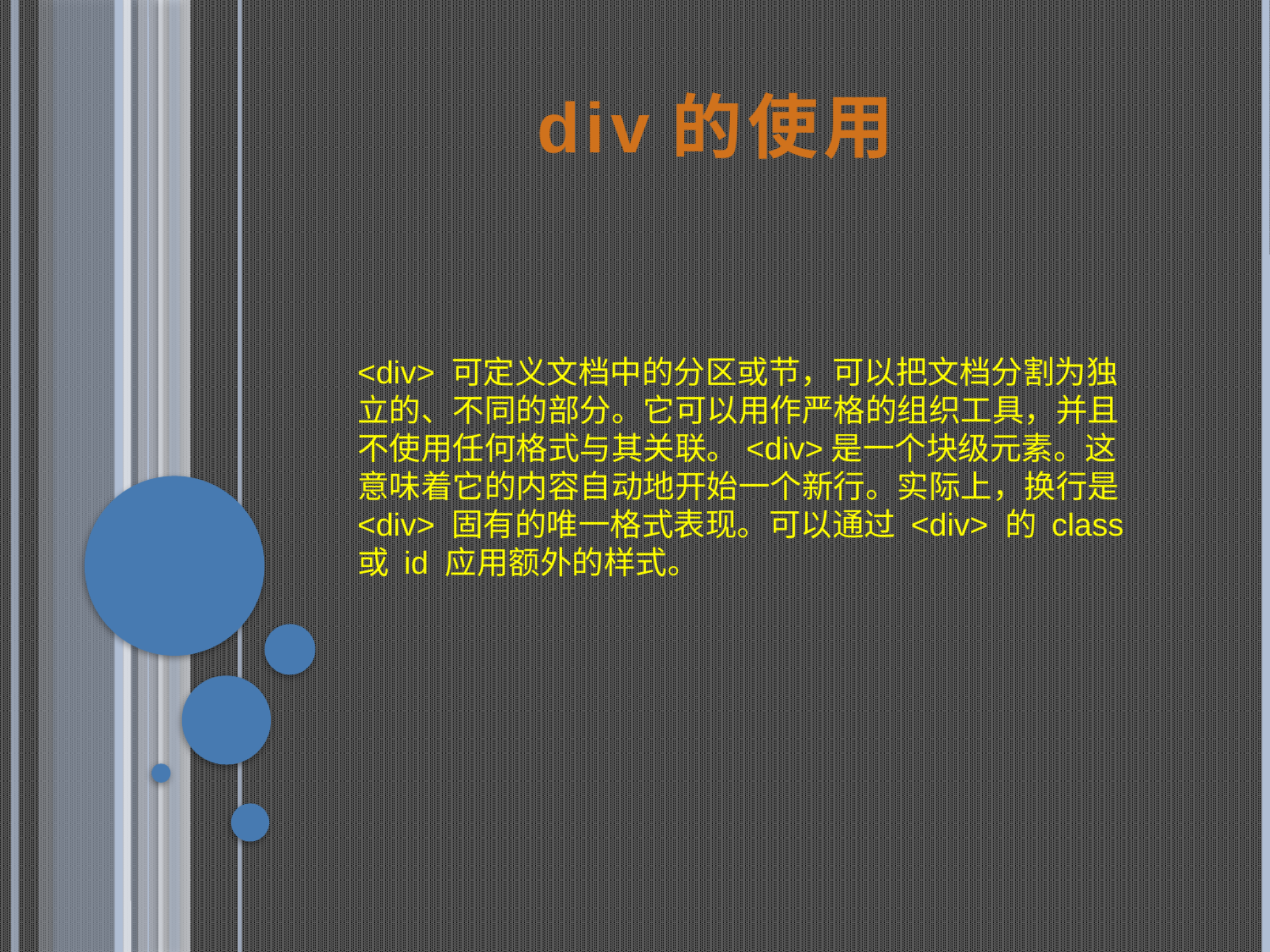

div的使用

<div> 可定义文档中的分区或节，可以把文档分割为独立的、不同的部分。它可以用作严格的组织工具，并且不使用任何格式与其关联。<div>是一个块级元素。这意味着它的内容自动地开始一个新行。实际上，换行是 <div> 固有的唯一格式表现。可以通过 <div> 的 class 或 id 应用额外的样式。